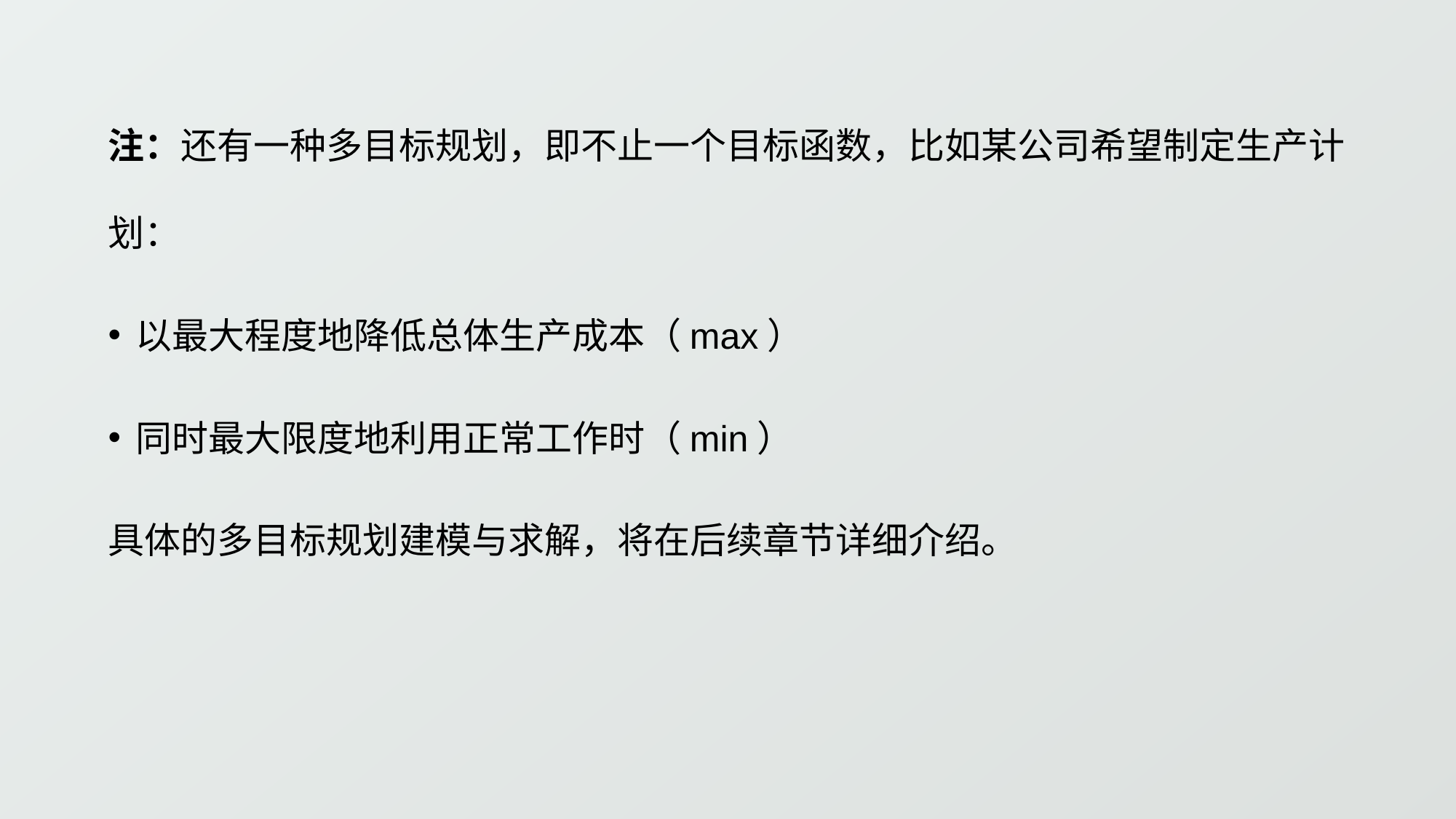

注：还有一种多目标规划，即不止一个目标函数，比如某公司希望制定生产计划：
以最大程度地降低总体生产成本（max）
同时最大限度地利用正常工作时（min）
具体的多目标规划建模与求解，将在后续章节详细介绍。